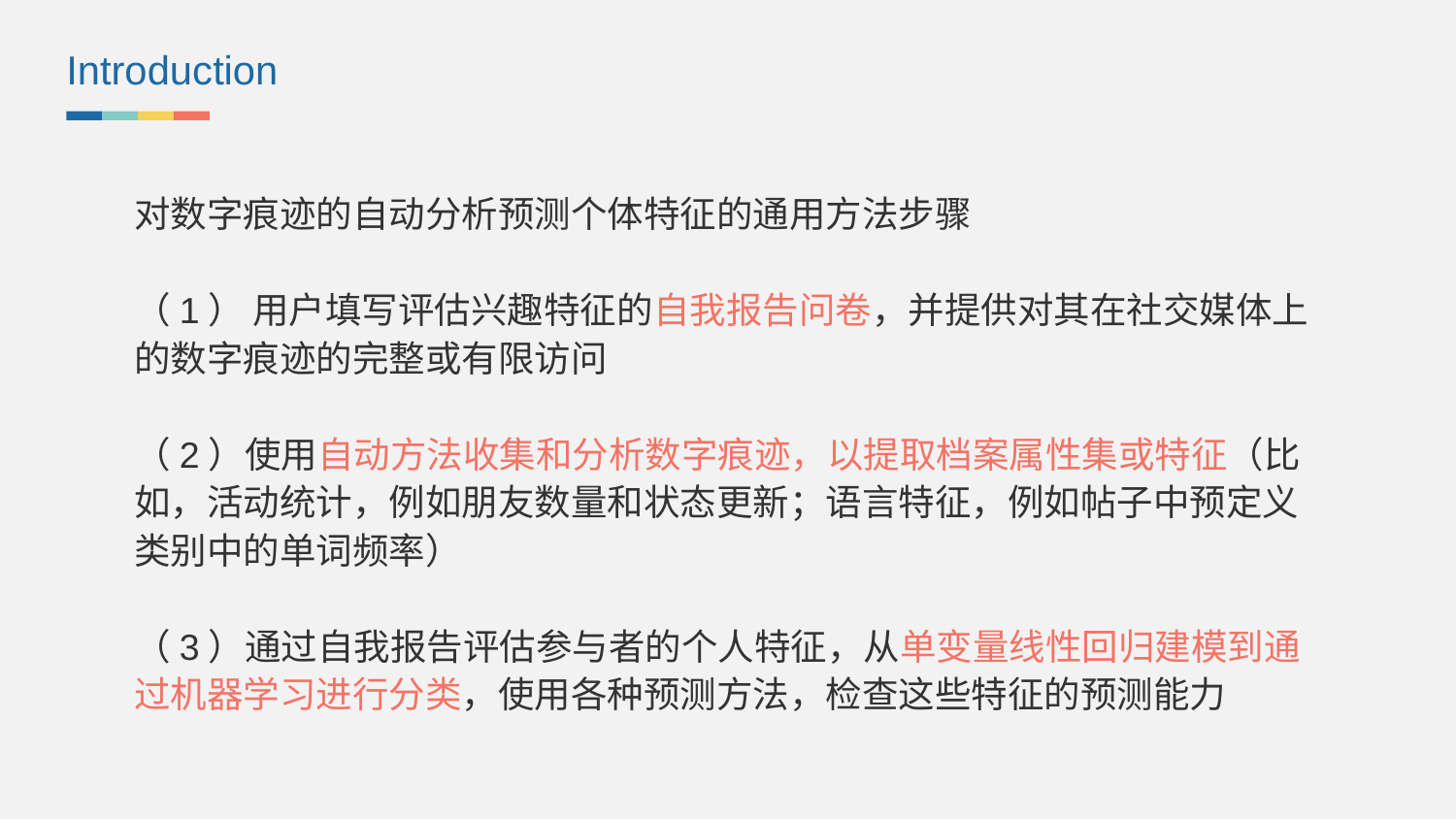

Introduction

对数字痕迹的自动分析预测个体特征的通用方法步骤

（1） 用户填写评估兴趣特征的自我报告问卷，并提供对其在社交媒体上的数字痕迹的完整或有限访问

（2）使用自动方法收集和分析数字痕迹，以提取档案属性集或特征（比如，活动统计，例如朋友数量和状态更新；语言特征，例如帖子中预定义类别中的单词频率）

（3）通过自我报告评估参与者的个人特征，从单变量线性回归建模到通过机器学习进行分类，使用各种预测方法，检查这些特征的预测能力